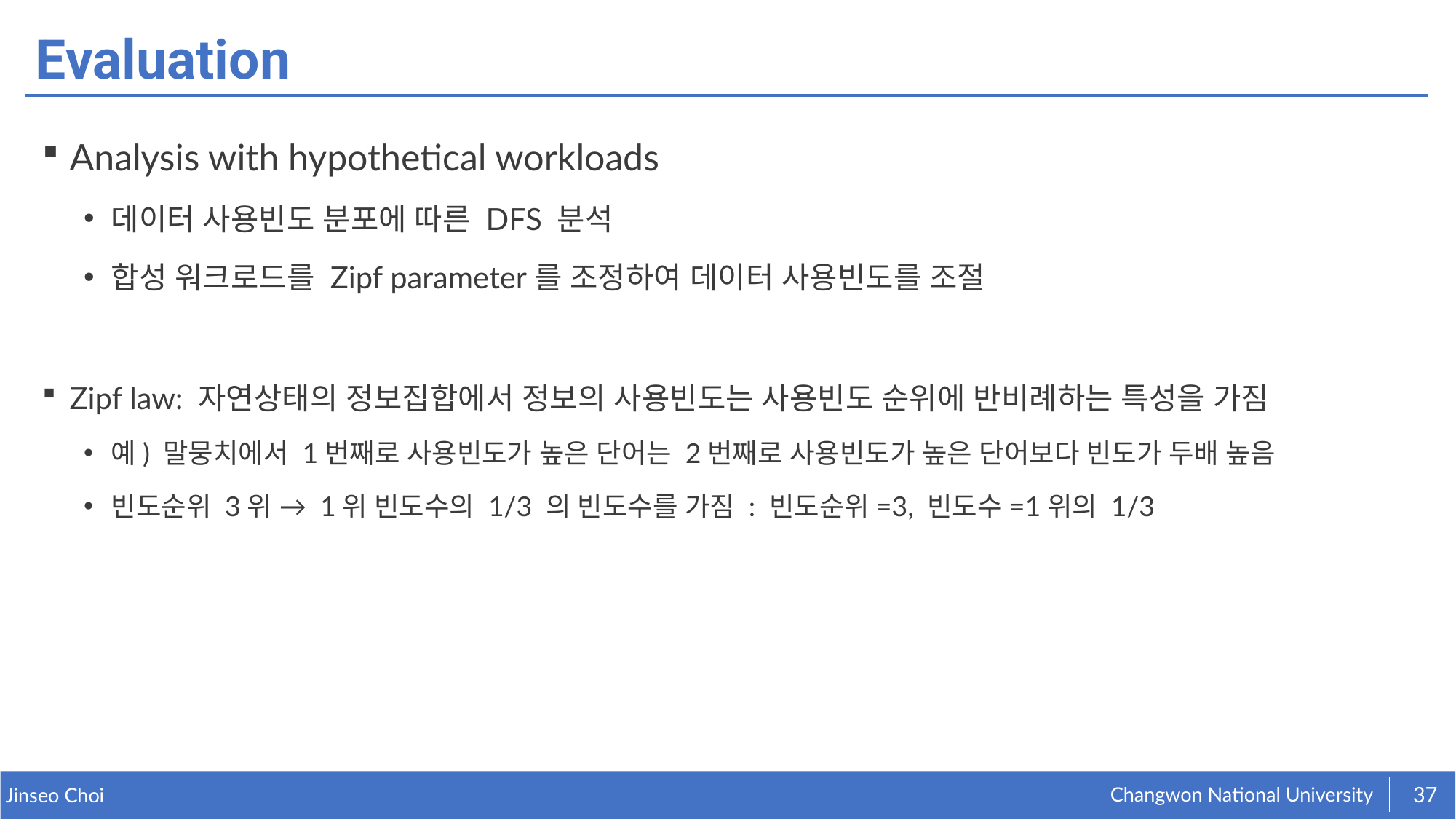

# Evaluation
Analysis with hypothetical workloads
데이터 사용빈도 분포에 따른 DFS 분석
합성 워크로드를 Zipf parameter를 조정하여 데이터 사용빈도를 조절

Zipf law: 자연상태의 정보집합에서 정보의 사용빈도는 사용빈도 순위에 반비례하는 특성을 가짐
예) 말뭉치에서 1번째로 사용빈도가 높은 단어는 2번째로 사용빈도가 높은 단어보다 빈도가 두배 높음
빈도순위 3위 → 1위 빈도수의 1/3 의 빈도수를 가짐 : 빈도순위=3, 빈도수=1위의 1/3

37